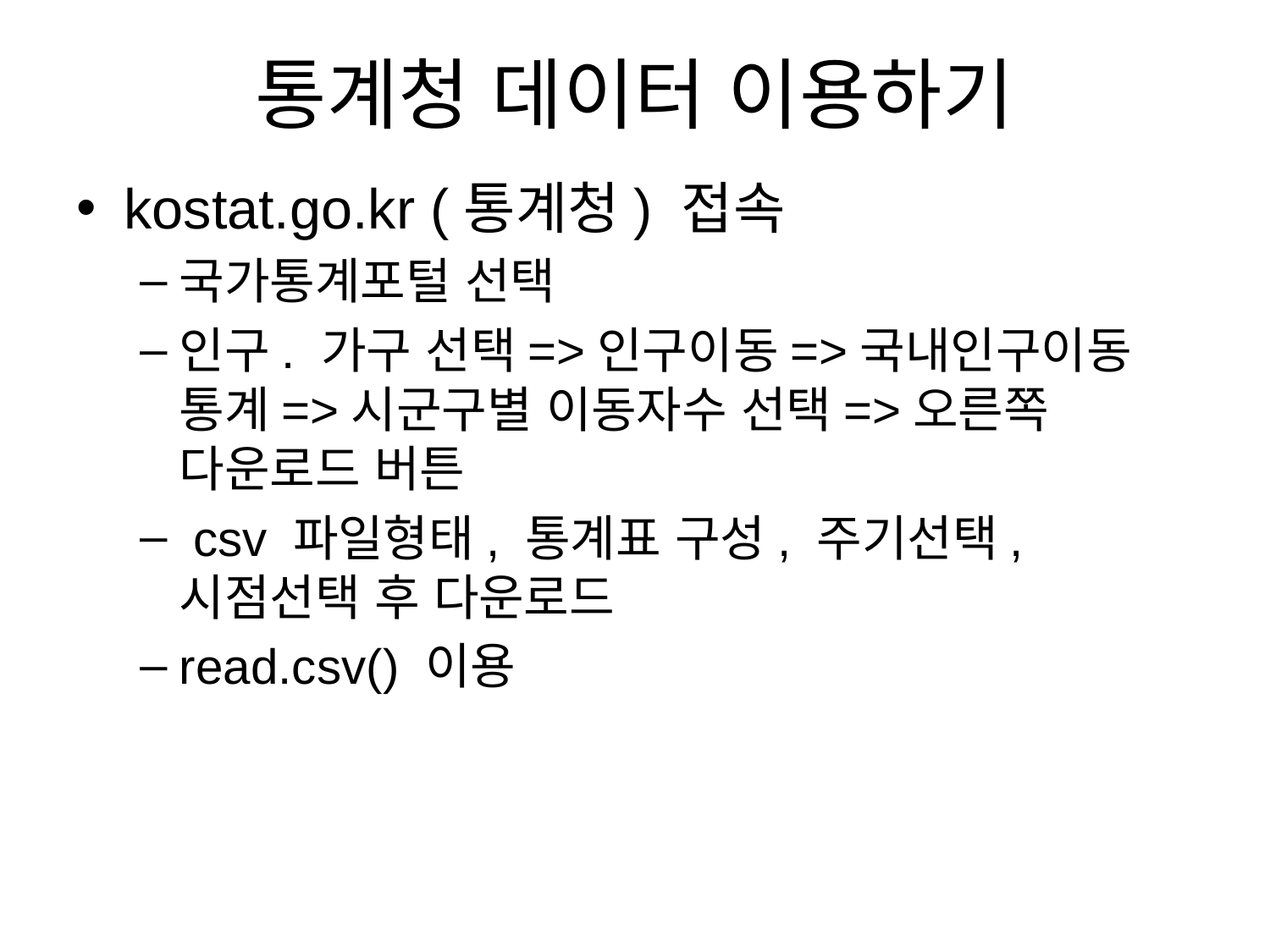

# 통계청 데이터 이용하기
kostat.go.kr (통계청) 접속
국가통계포털 선택
인구. 가구 선택=>인구이동=>국내인구이동 통계=>시군구별 이동자수 선택=>오른쪽 다운로드 버튼
 csv 파일형태, 통계표 구성, 주기선택, 시점선택 후 다운로드
read.csv() 이용